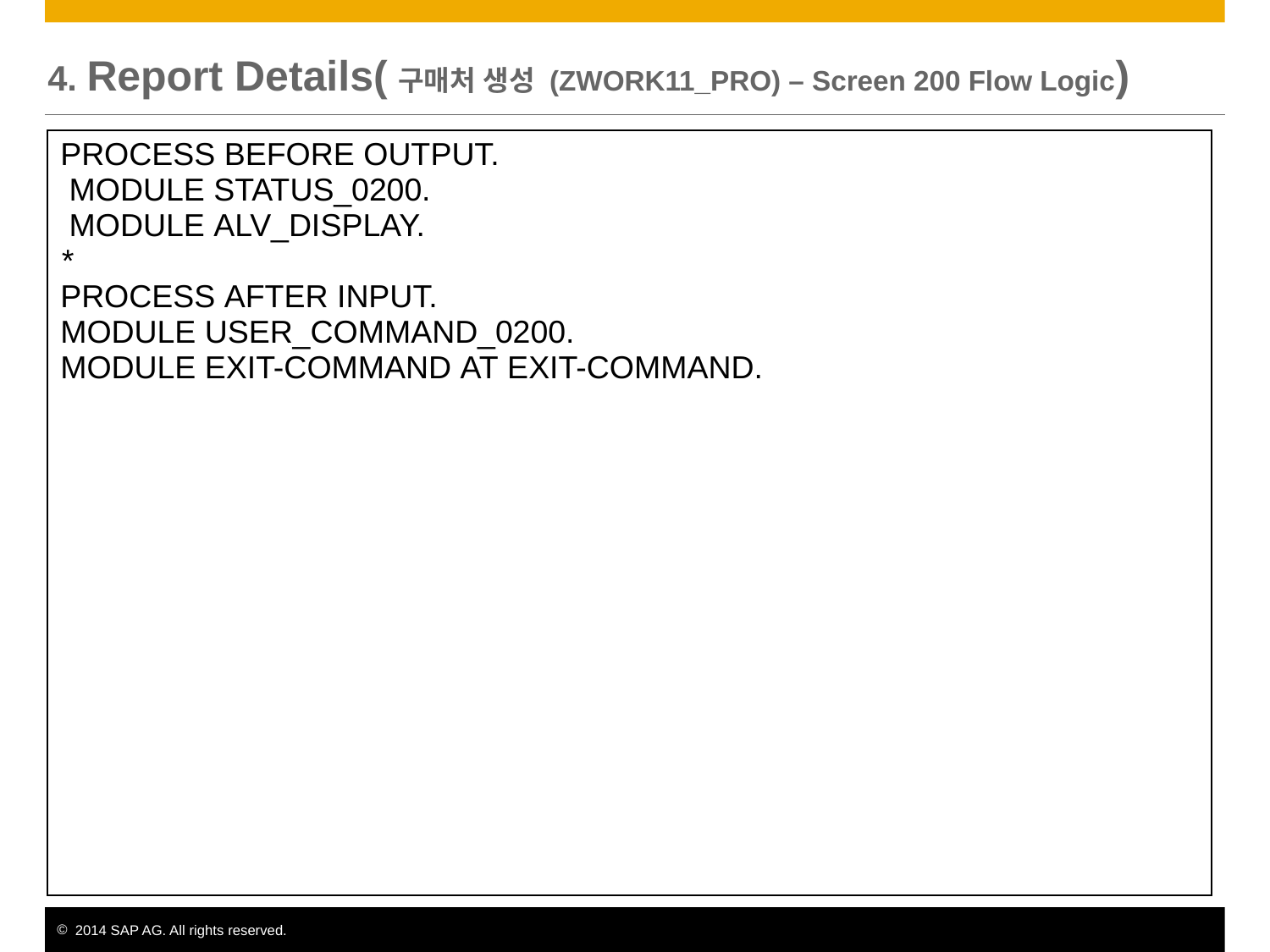

# 4. Report Details(구매처 생성 (ZWORK11_PRO) – Screen 200 Flow Logic)
| PROCESS BEFORE OUTPUT.  MODULE STATUS\_0200.  MODULE ALV\_DISPLAY. \* PROCESS AFTER INPUT. MODULE USER\_COMMAND\_0200. MODULE EXIT-COMMAND AT EXIT-COMMAND. |
| --- |